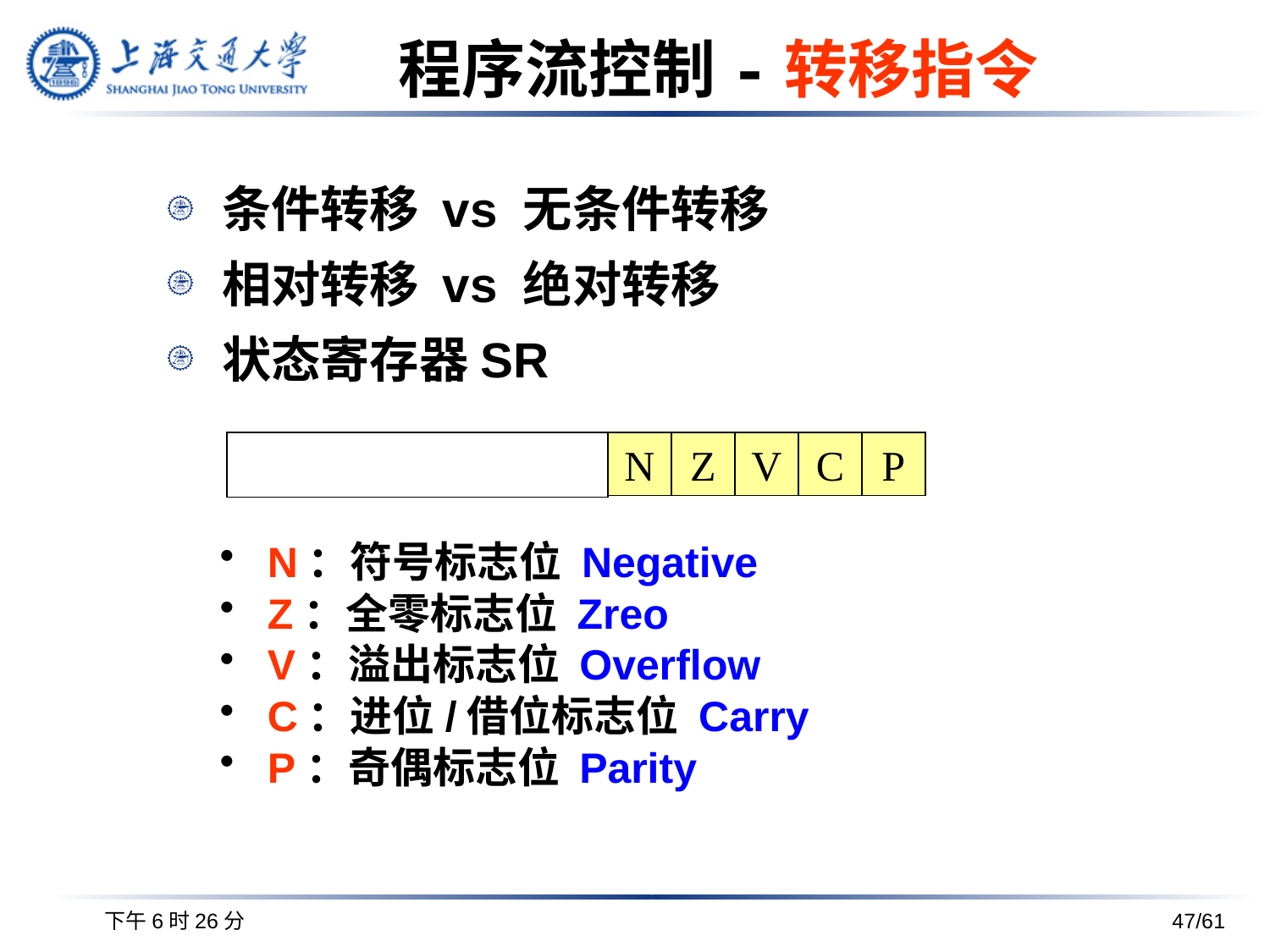

程序流控制-转移指令
条件转移 vs 无条件转移
相对转移 vs 绝对转移
状态寄存器SR

N
Z
V
C
P
N：符号标志位 Negative
Z：全零标志位 Zreo
V：溢出标志位 Overflow
C：进位/借位标志位 Carry
P：奇偶标志位 Parity
下午6时26分
47/61